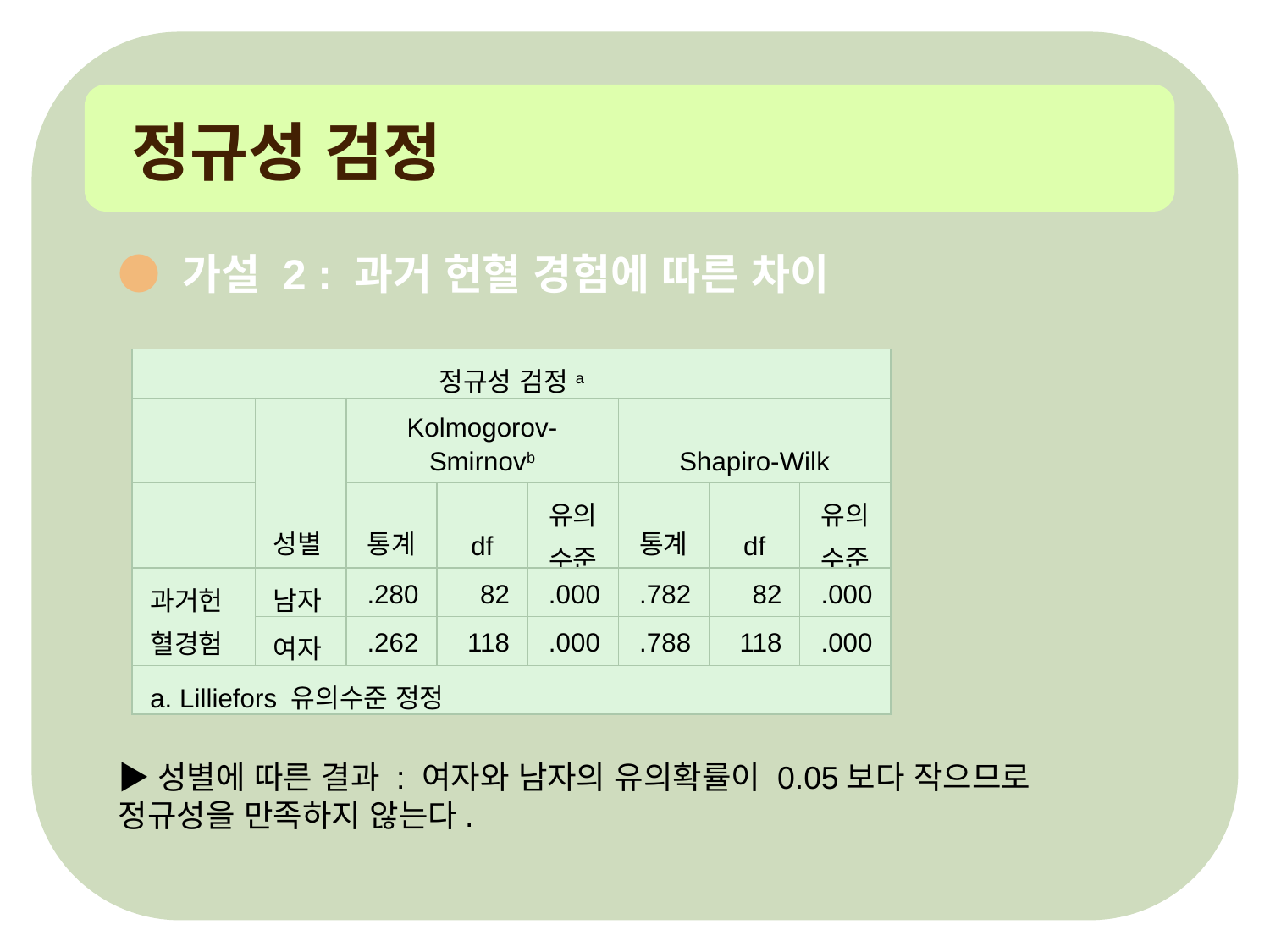

정규성 검정
● 가설 2 : 과거 헌혈 경험에 따른 차이
| 정규성 검정a |  |  |  |  |  |  |  |
| --- | --- | --- | --- | --- | --- | --- | --- |
|  | 성별 | Kolmogorov-Smirnovb |  |  | Shapiro-Wilk |  |  |
|  |  | 통계 | df | 유의수준 | 통계 | df | 유의수준 |
| 과거헌혈경험 | 남자 | .280 | 82 | .000 | .782 | 82 | .000 |
|  | 여자 | .262 | 118 | .000 | .788 | 118 | .000 |
| a. Lilliefors 유의수준 정정 |  |  |  |  |  |  |  |

▶성별에 따른 결과 : 여자와 남자의 유의확률이 0.05보다 작으므로 정규성을 만족하지 않는다.